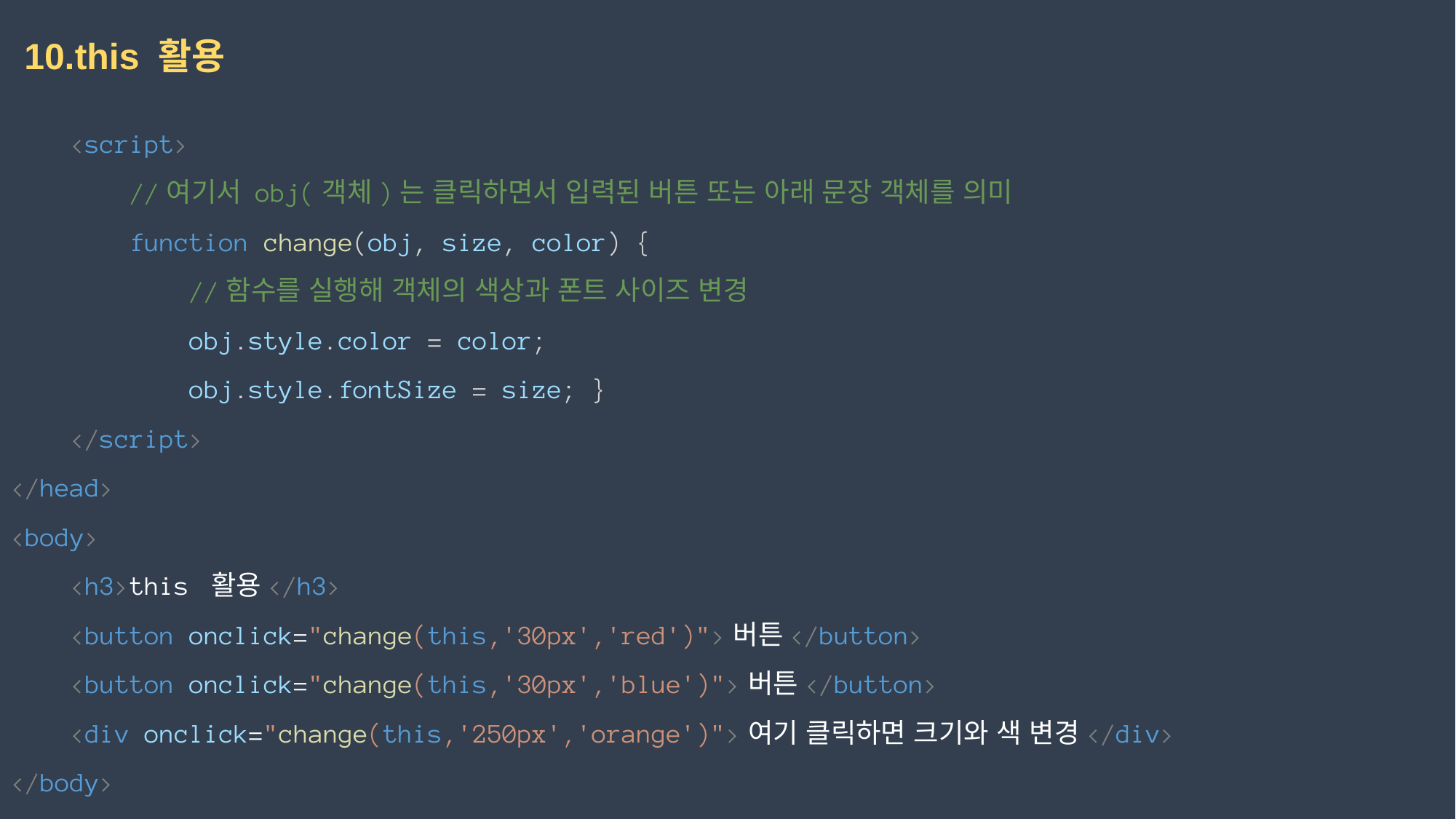

10.this 활용
    <script>
        //여기서 obj(객체)는 클릭하면서 입력된 버튼 또는 아래 문장 객체를 의미
        function change(obj, size, color) {
            //함수를 실행해 객체의 색상과 폰트 사이즈 변경
            obj.style.color = color;
            obj.style.fontSize = size; }
    </script>
</head>
<body>
    <h3>this 활용</h3>
    <button onclick="change(this,'30px','red')">버튼</button>
    <button onclick="change(this,'30px','blue')">버튼</button>
    <div onclick="change(this,'250px','orange')">여기 클릭하면 크기와 색 변경</div>
</body>
2023-03-17
권민지